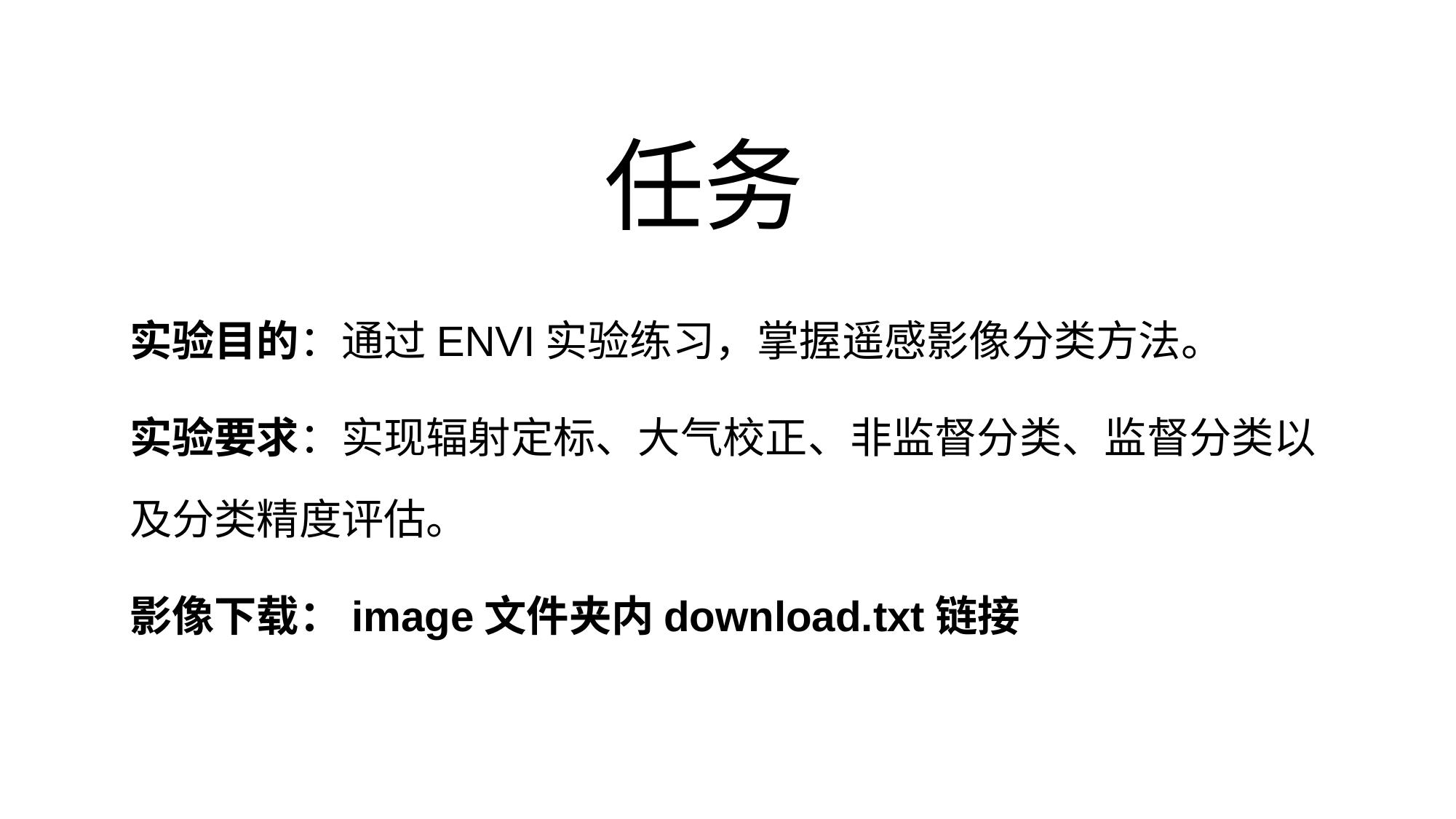

任务
实验目的：通过ENVI实验练习，掌握遥感影像分类方法。
实验要求：实现辐射定标、大气校正、非监督分类、监督分类以及分类精度评估。
影像下载：image文件夹内download.txt链接